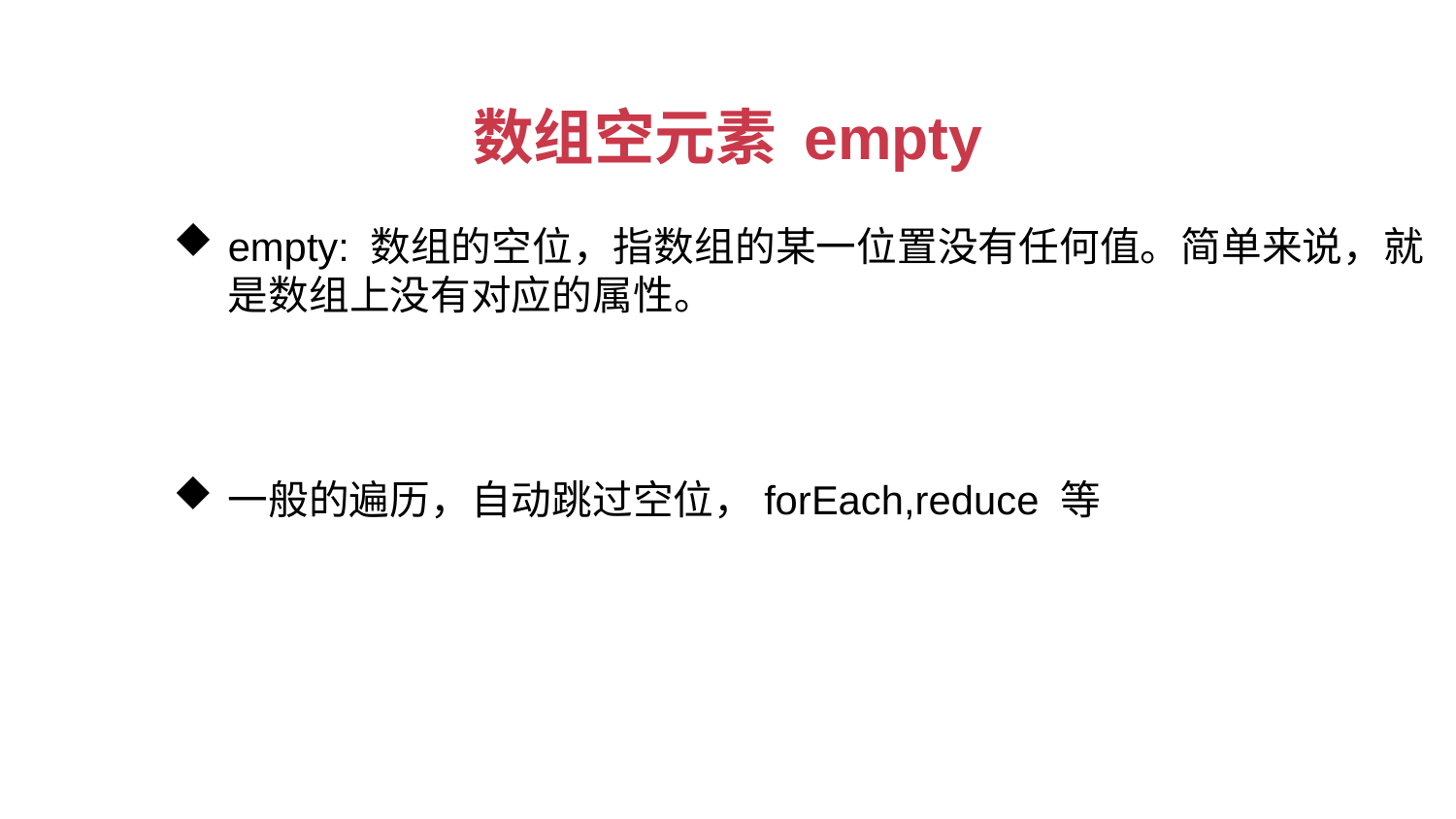

数组空元素 empty
empty: 数组的空位，指数组的某一位置没有任何值。简单来说，就是数组上没有对应的属性。
一般的遍历，自动跳过空位，forEach,reduce 等